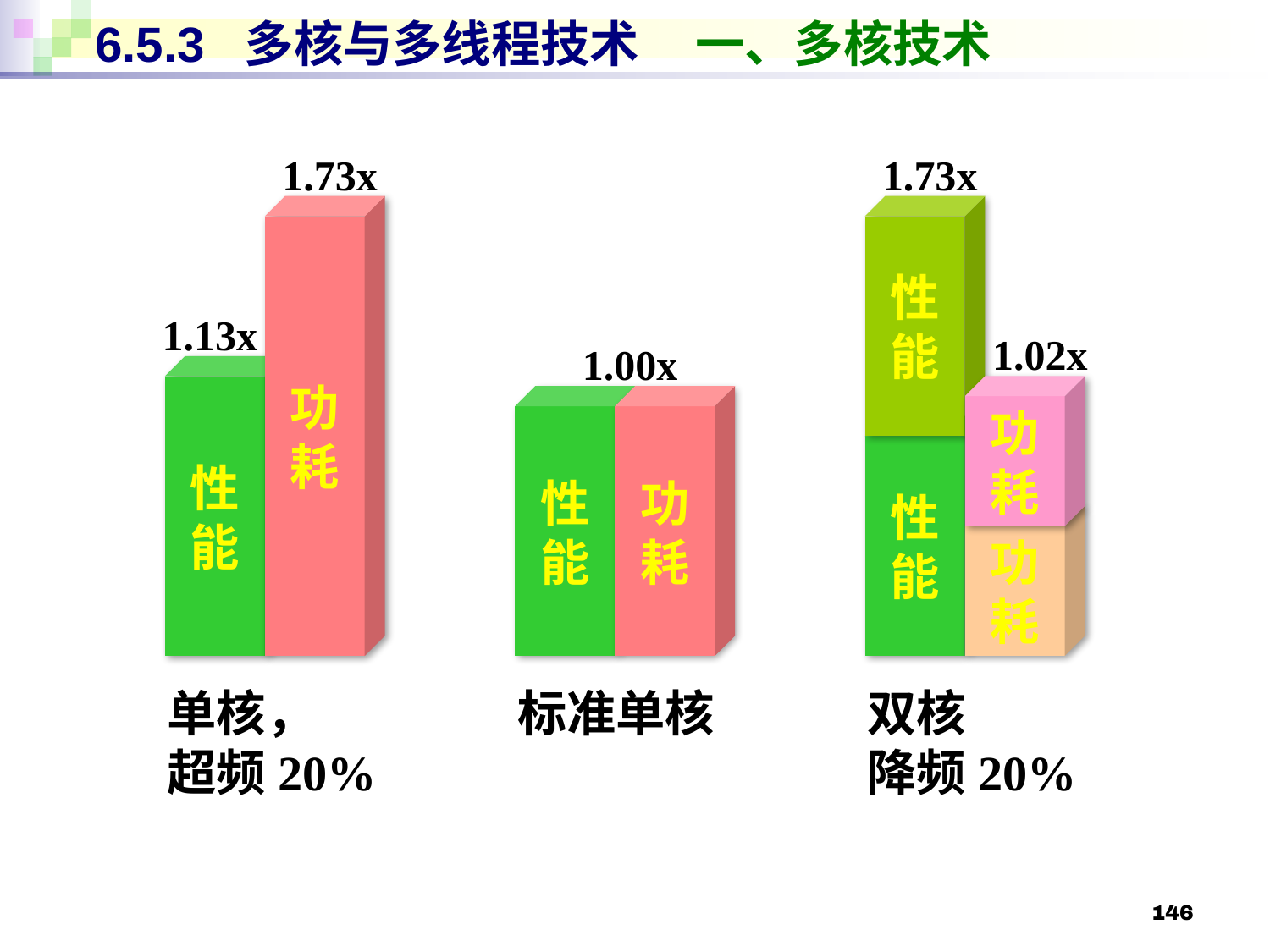

# 6.5.3  多核与多线程技术     一、多核技术
1.73x
1.73x
功
耗
性
能
1.13x
1.02x
1.00x
性
能
功
耗
性
能
功
耗
性
能
功
耗
单核，
超频20%
标准单核
双核
降频20%
146